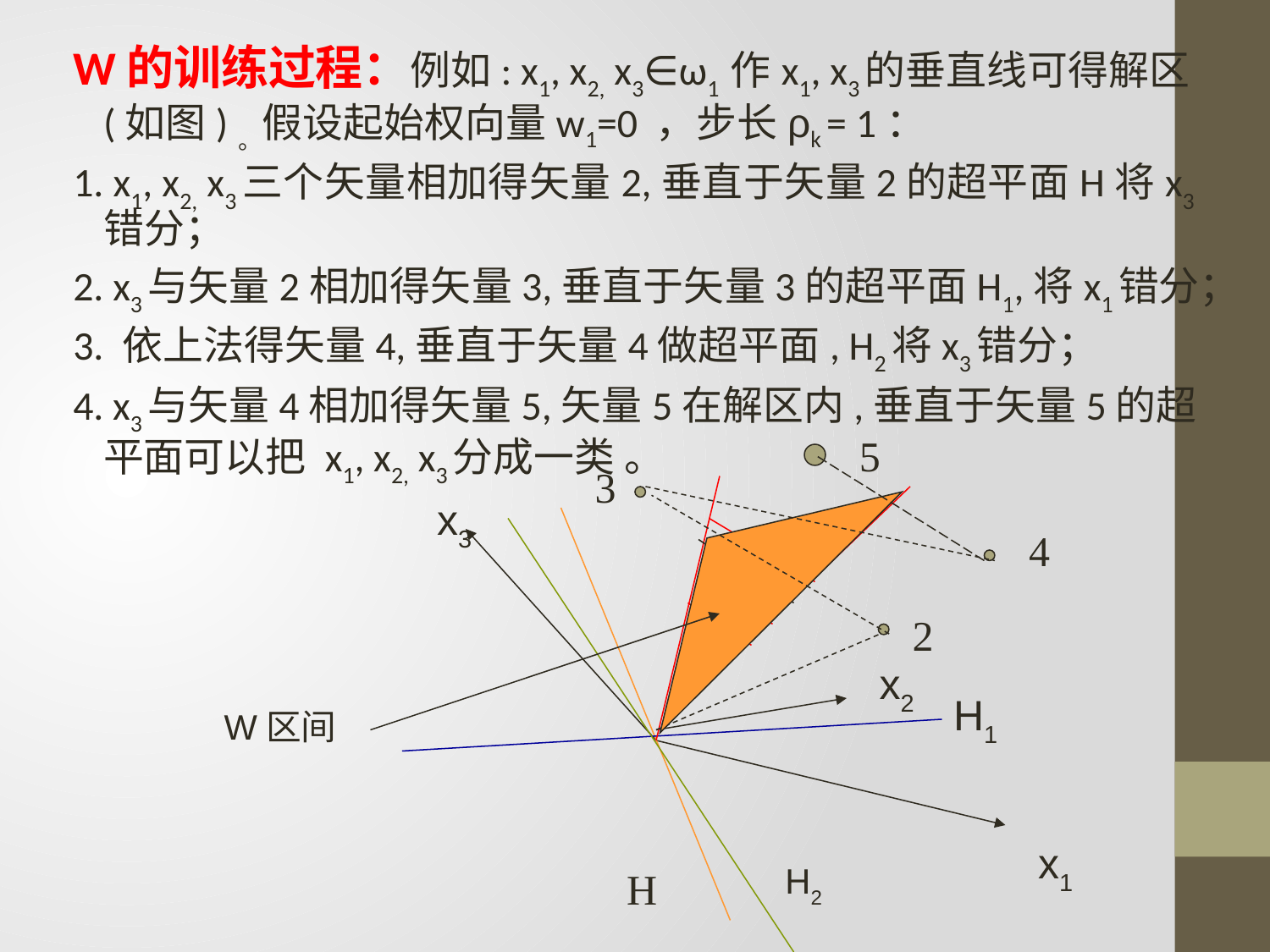

W的训练过程：例如: x1, x2, x3∈ω1 作 x1, x3的垂直线可得解区(如图) 。假设起始权向量w1=0 ，步长ρk = 1：
1. x1, x2, x3三个矢量相加得矢量2,垂直于矢量2的超平面H将x3错分；
2. x3与矢量2相加得矢量3,垂直于矢量3的超平面H1,将x1错分；
3. 依上法得矢量4,垂直于矢量4做超平面, H2将x3错分；
4. x3与矢量4相加得矢量5,矢量5在解区内,垂直于矢量5的超平面可以把 x1, x2, x3分成一类 。
5

3

x3

4

2

x2

H1
W区间

x1
H2
H